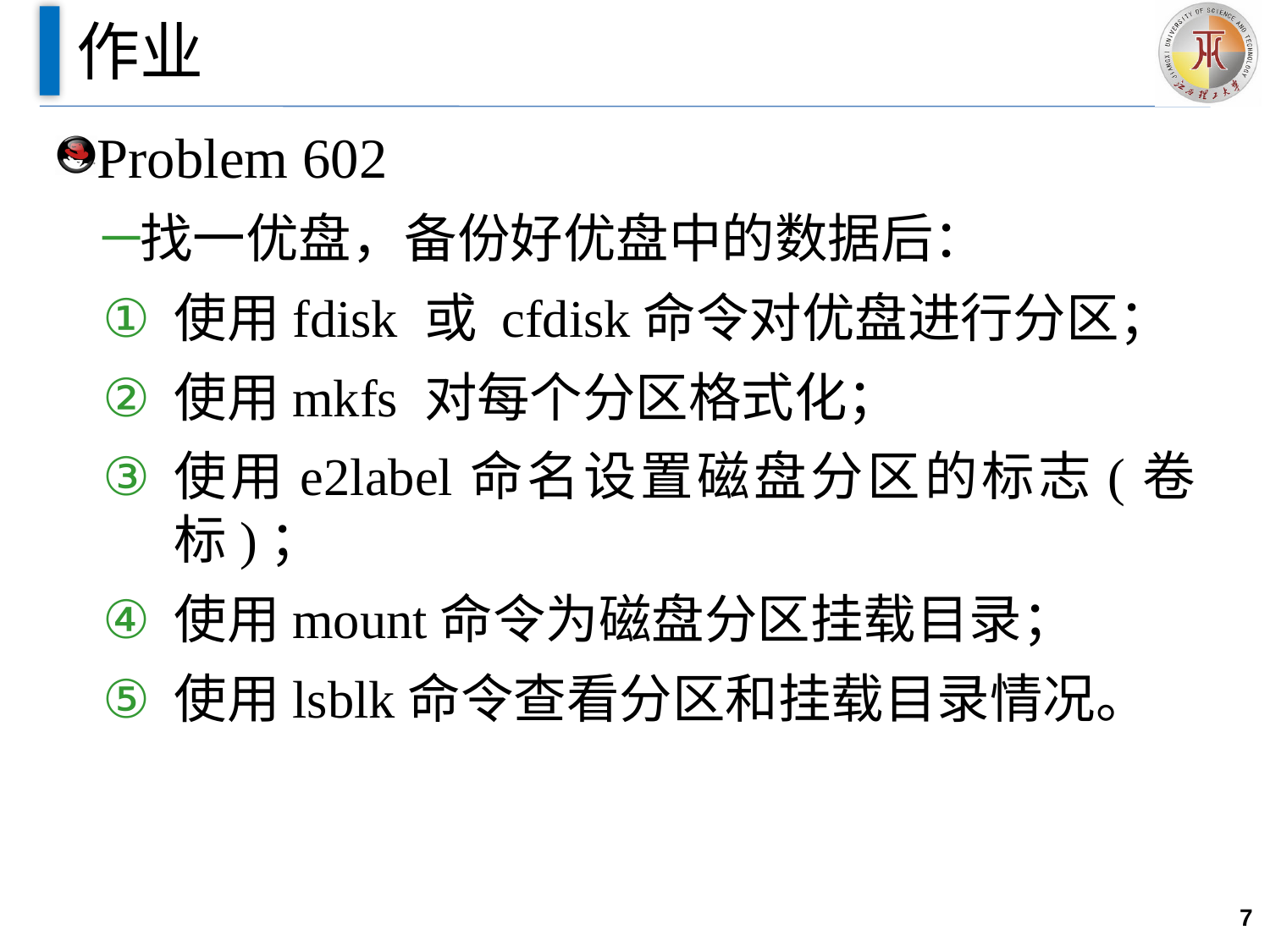

# 作业
Problem 602
找一优盘，备份好优盘中的数据后：
使用fdisk 或 cfdisk命令对优盘进行分区；
使用mkfs 对每个分区格式化；
使用e2label命名设置磁盘分区的标志(卷标)；
使用mount命令为磁盘分区挂载目录；
使用lsblk命令查看分区和挂载目录情况。

7